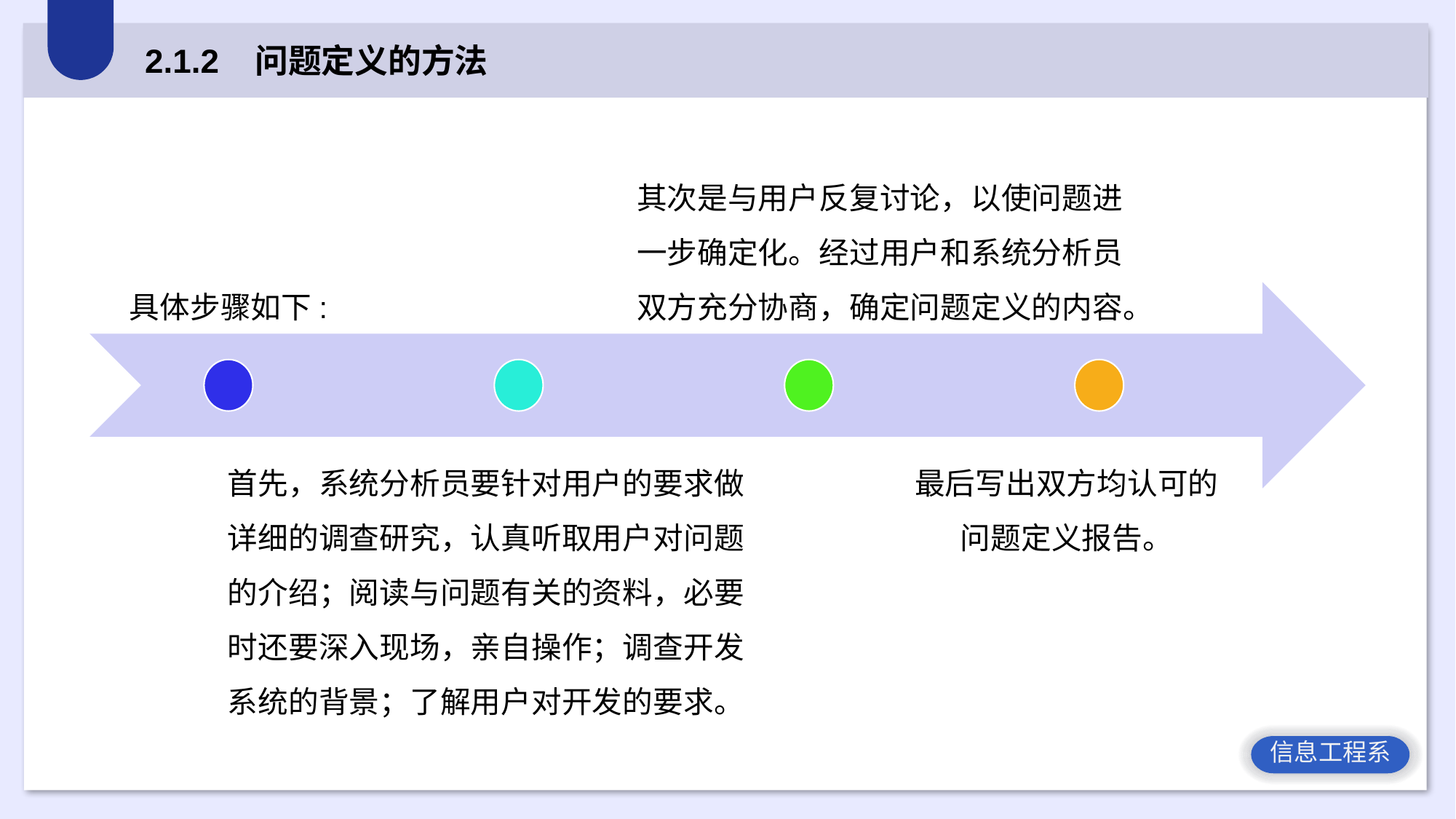

2.1.2   问题定义的方法
其次是与用户反复讨论，以使问题进一步确定化。经过用户和系统分析员双方充分协商，确定问题定义的内容。

具体步骤如下:

首先，系统分析员要针对用户的要求做详细的调查研究，认真听取用户对问题的介绍；阅读与问题有关的资料，必要时还要深入现场，亲自操作；调查开发系统的背景；了解用户对开发的要求。
最后写出双方均认可的问题定义报告。